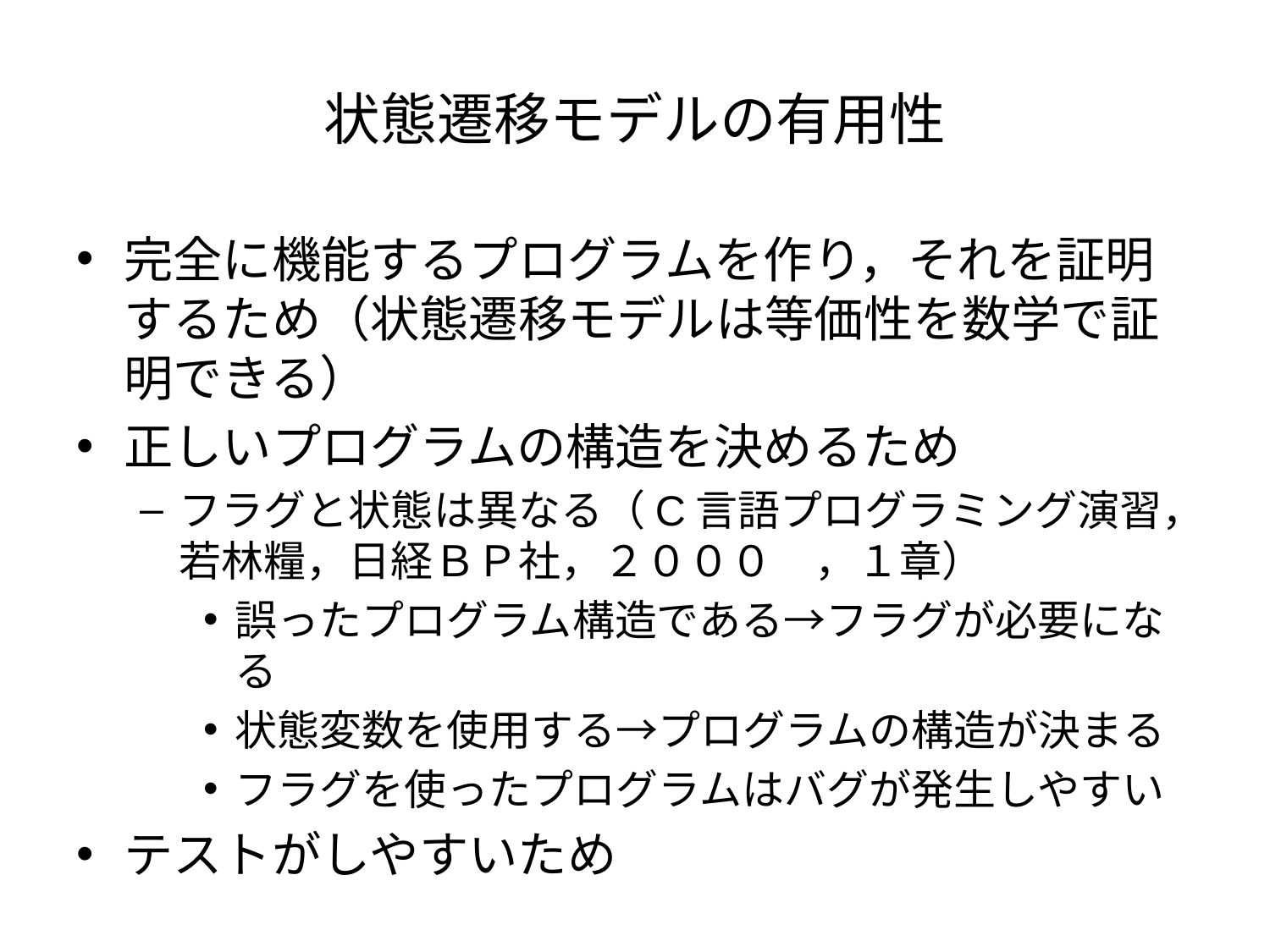

# 状態遷移モデルの有用性
完全に機能するプログラムを作り，それを証明するため（状態遷移モデルは等価性を数学で証明できる）
正しいプログラムの構造を決めるため
フラグと状態は異なる（C言語プログラミング演習，若林糧，日経ＢＰ社，２０００　，１章）
誤ったプログラム構造である→フラグが必要になる
状態変数を使用する→プログラムの構造が決まる
フラグを使ったプログラムはバグが発生しやすい
テストがしやすいため